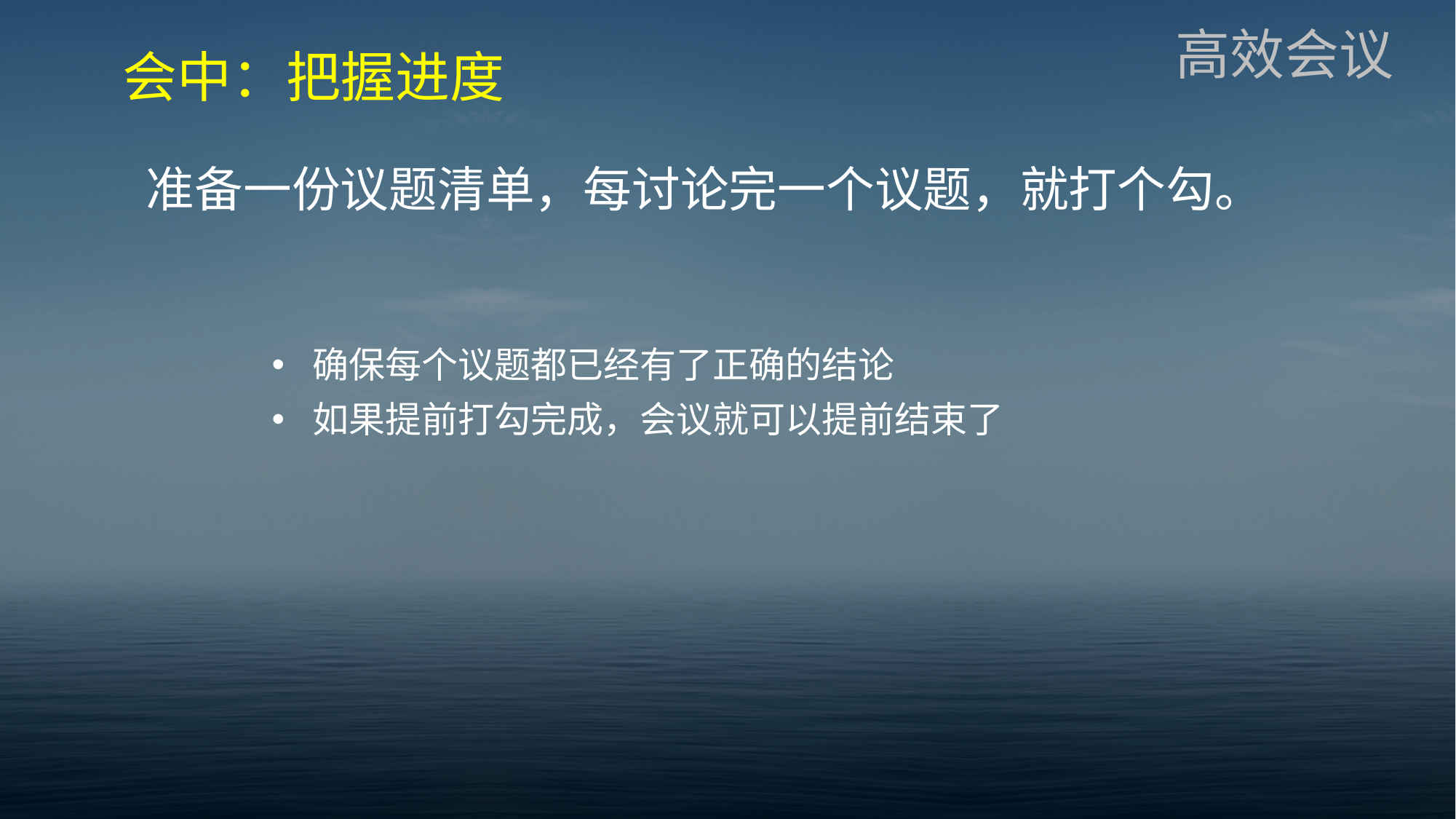

高效会议
会中：把握进度
准备一份议题清单，每讨论完一个议题，就打个勾。
确保每个议题都已经有了正确的结论
如果提前打勾完成，会议就可以提前结束了